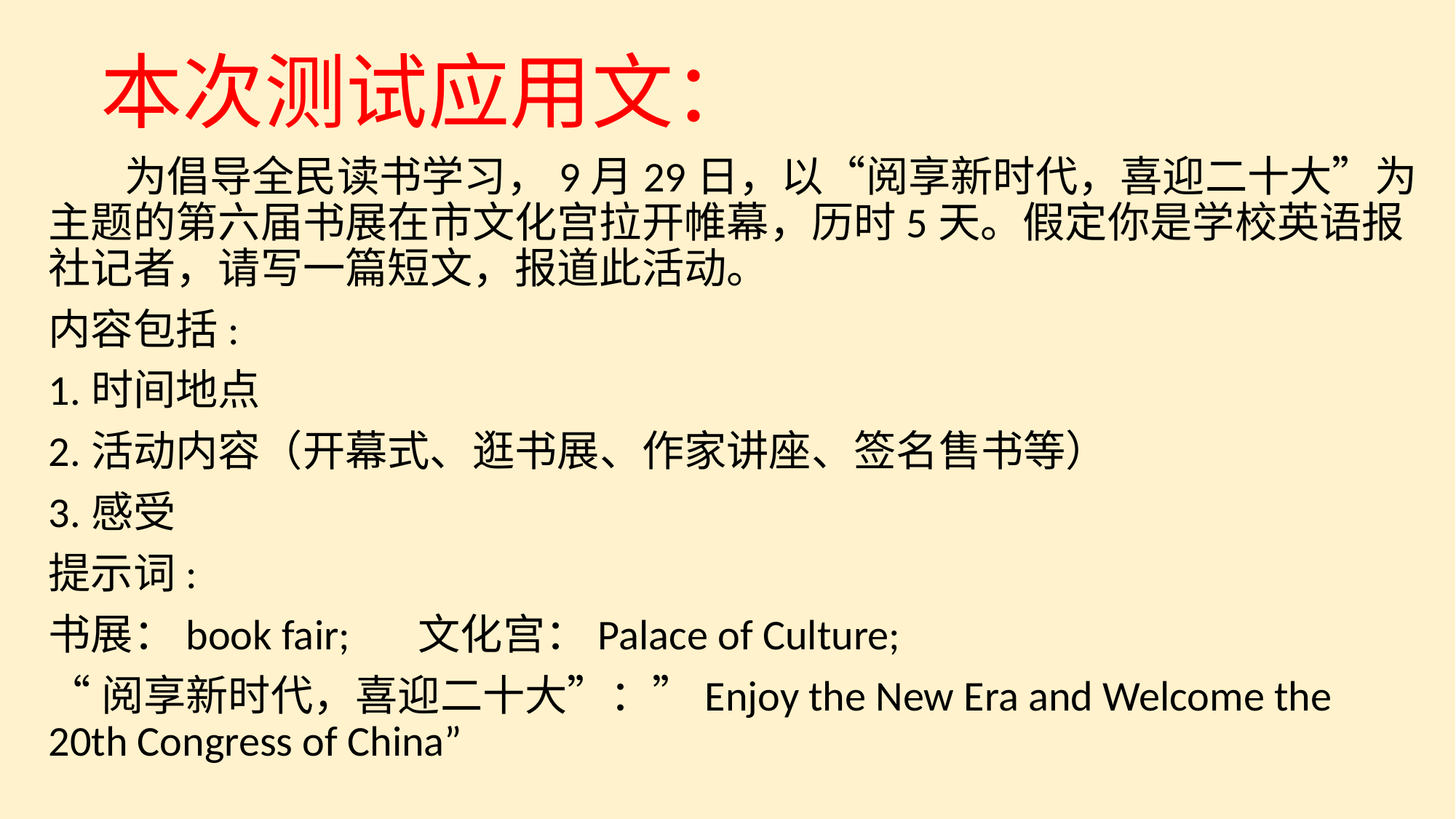

# 本次测试应用文：
       为倡导全民读书学习，9月29日，以“阅享新时代，喜迎二十大”为主题的第六届书展在市文化宫拉开帷幕，历时5天。假定你是学校英语报社记者，请写一篇短文，报道此活动。
内容包括:
1.时间地点
2.活动内容（开幕式、逛书展、作家讲座、签名售书等）
3.感受
提示词:
书展：book fair;      文化宫：Palace of Culture;
“阅享新时代，喜迎二十大”：”Enjoy the New Era and Welcome the 20th Congress of China”